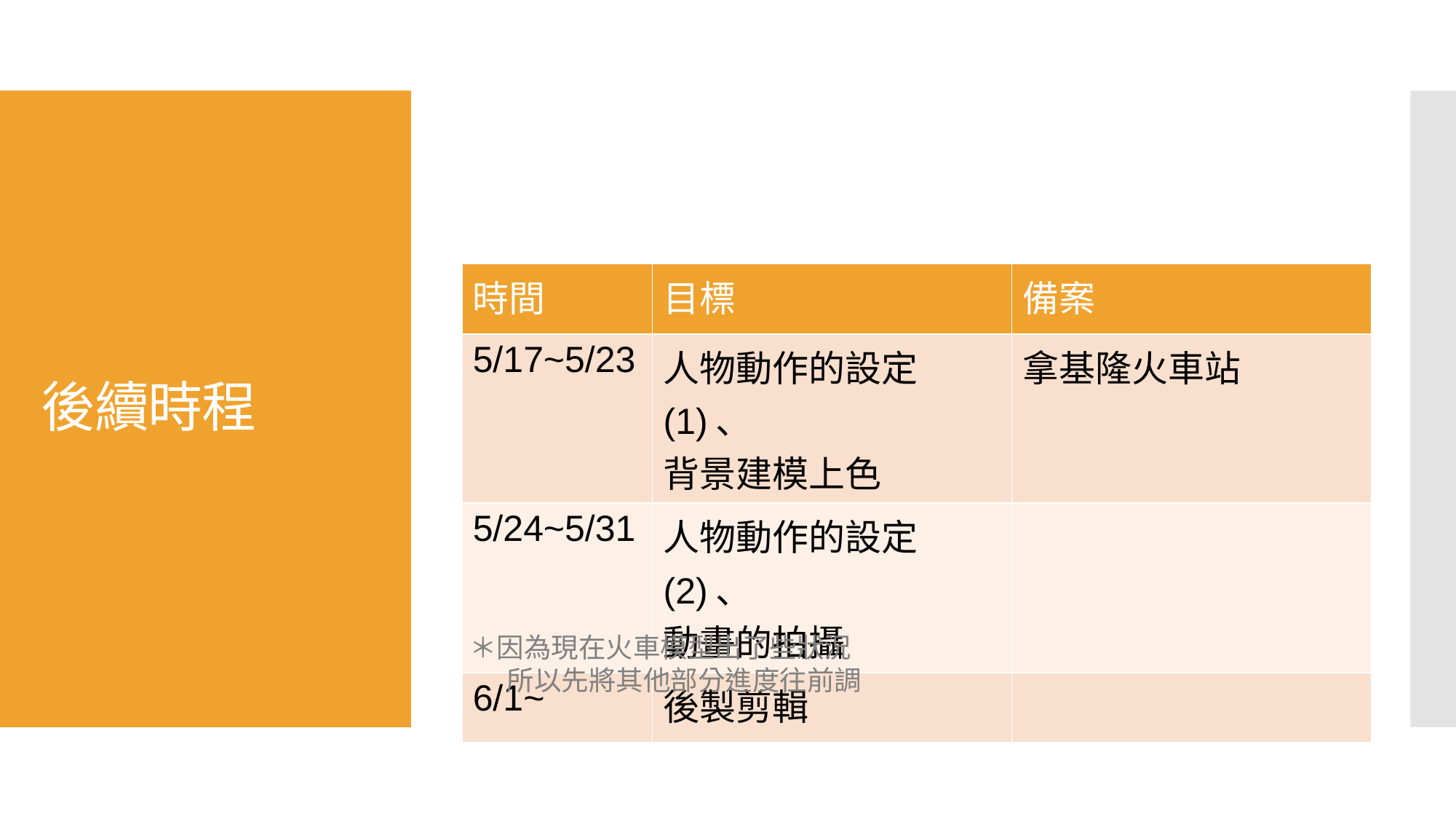

# 後續時程
| 時間 | 目標 | 備案 |
| --- | --- | --- |
| 5/17~5/23 | 人物動作的設定(1)、 背景建模上色 | 拿基隆火車站 |
| 5/24~5/31 | 人物動作的設定(2)、 動畫的拍攝 |  |
| 6/1~ | 後製剪輯 |  |
＊因為現在火車模型出了些狀況
     所以先將其他部分進度往前調